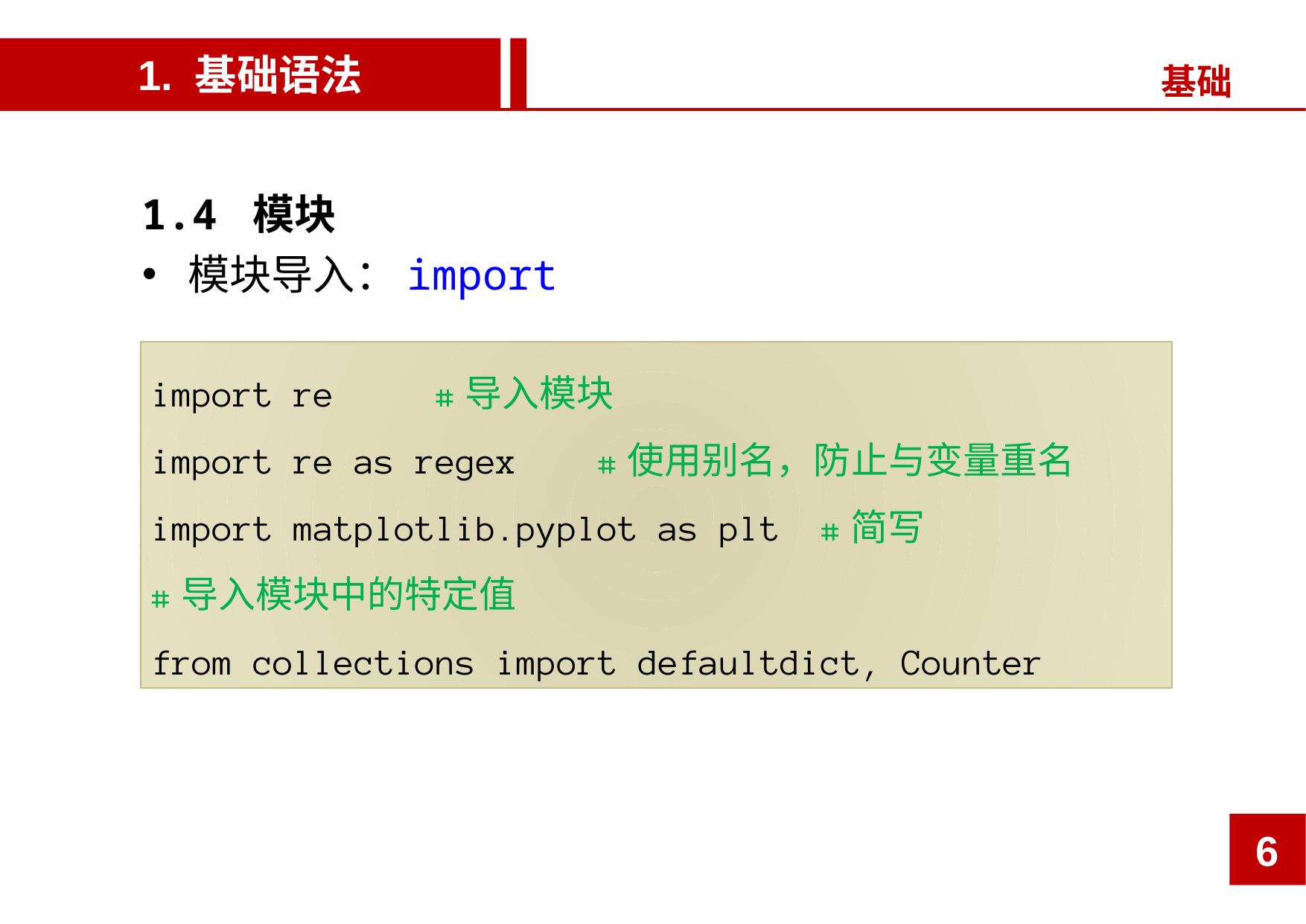

1. 基础语法

基础
1.4 模块
 模块导入：import

import re     #导入模块
import re as regex    #使用别名，防止与变量重名
import matplotlib.pyplot as plt  #简写
#导入模块中的特定值
from collections import defaultdict, Counter
6